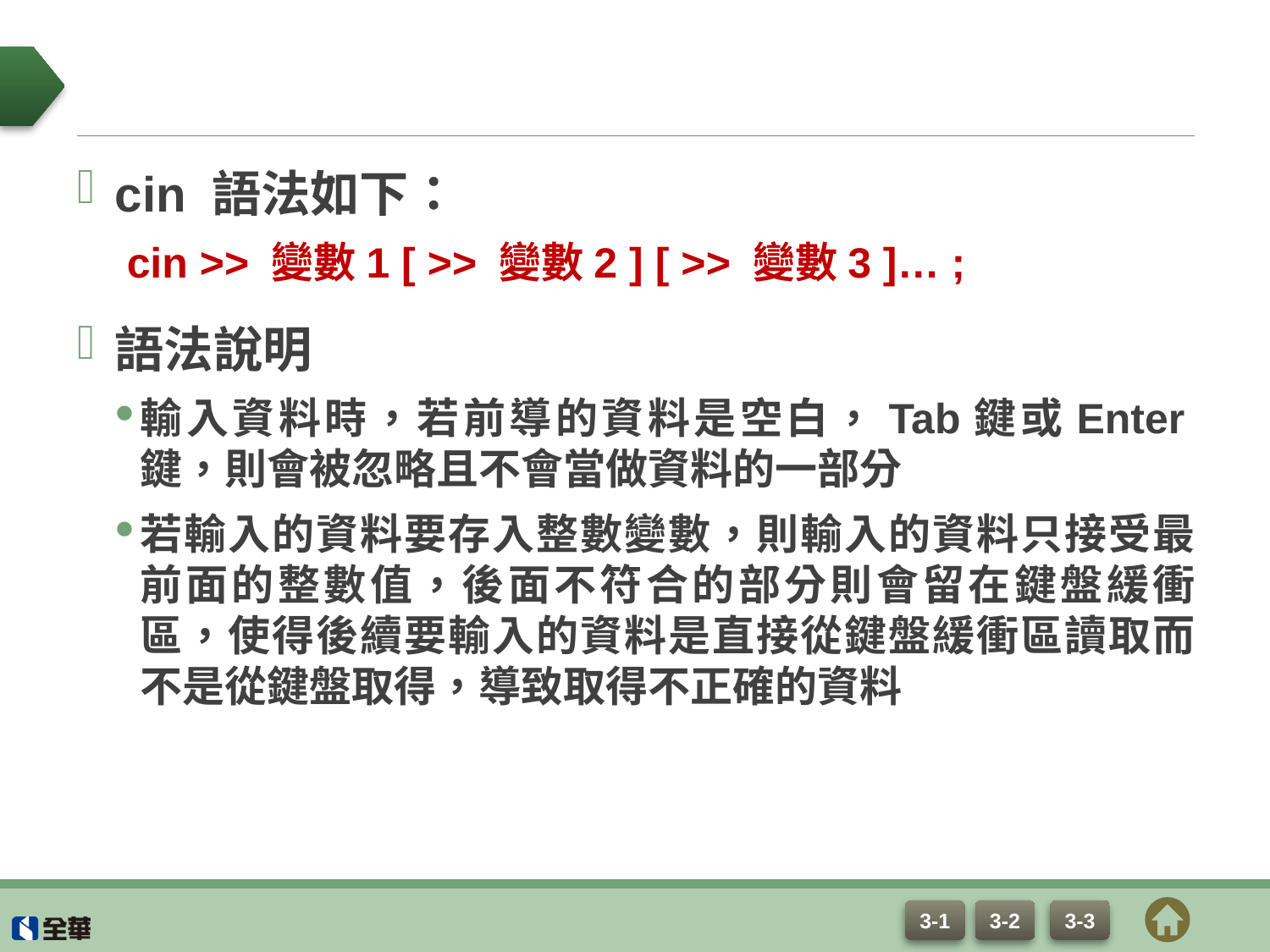

#
cin 語法如下：
 cin >> 變數1 [ >> 變數2 ] [ >> 變數3 ]… ;
語法說明
輸入資料時，若前導的資料是空白，Tab鍵或Enter鍵，則會被忽略且不會當做資料的一部分
若輸入的資料要存入整數變數，則輸入的資料只接受最前面的整數值，後面不符合的部分則會留在鍵盤緩衝區，使得後續要輸入的資料是直接從鍵盤緩衝區讀取而不是從鍵盤取得，導致取得不正確的資料